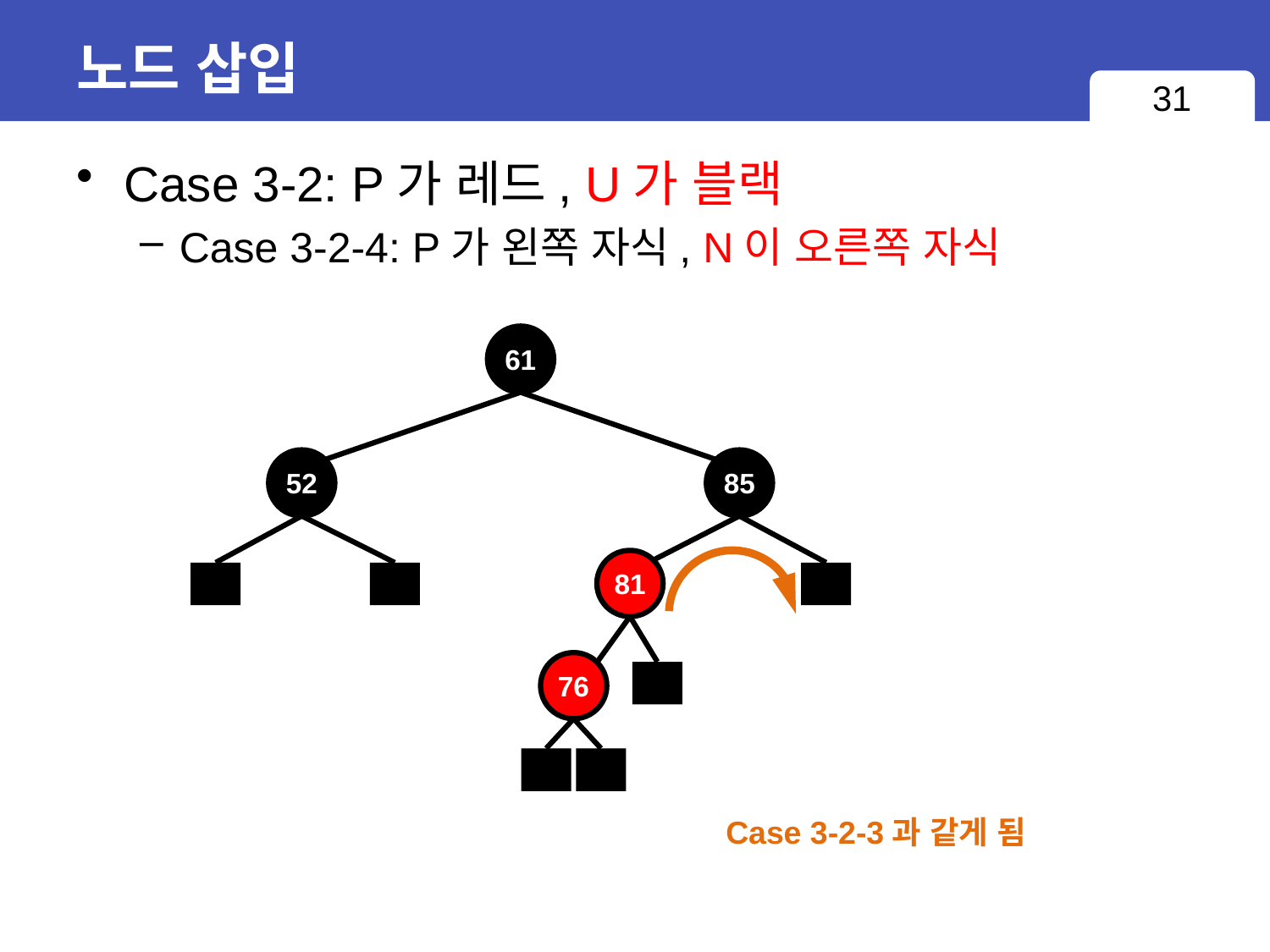

# 노드 삽입
31
Case 3-2: P가 레드, U가 블랙
Case 3-2-4: P가 왼쪽 자식, N이 오른쪽 자식
61
52
85
81

76

Case 3-2-3과 같게 됨